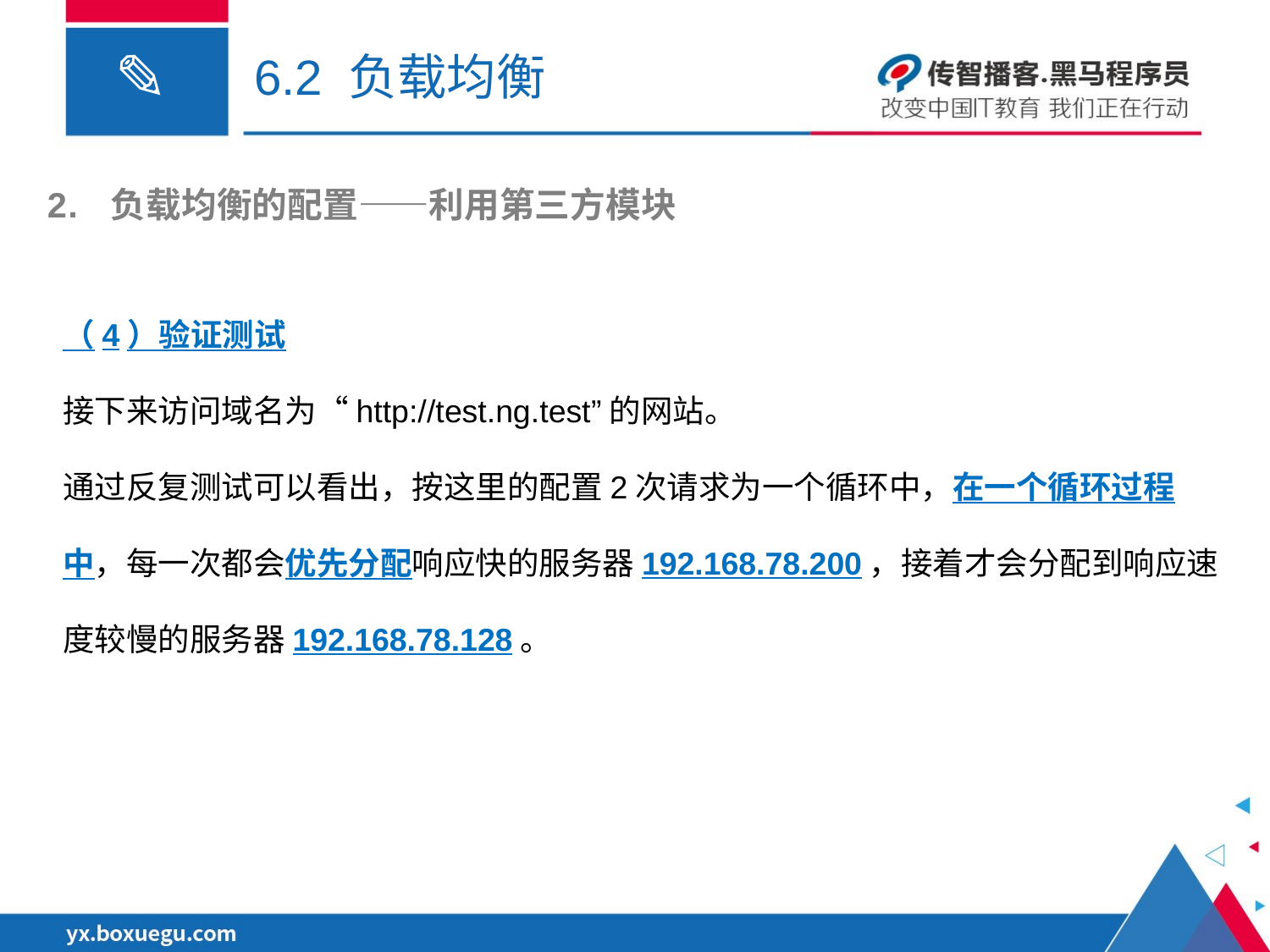

# 6.2 负载均衡
负载均衡的配置——利用第三方模块
（4）验证测试
接下来访问域名为“http://test.ng.test”的网站。
通过反复测试可以看出，按这里的配置2次请求为一个循环中，在一个循环过程中，每一次都会优先分配响应快的服务器192.168.78.200，接着才会分配到响应速度较慢的服务器192.168.78.128。